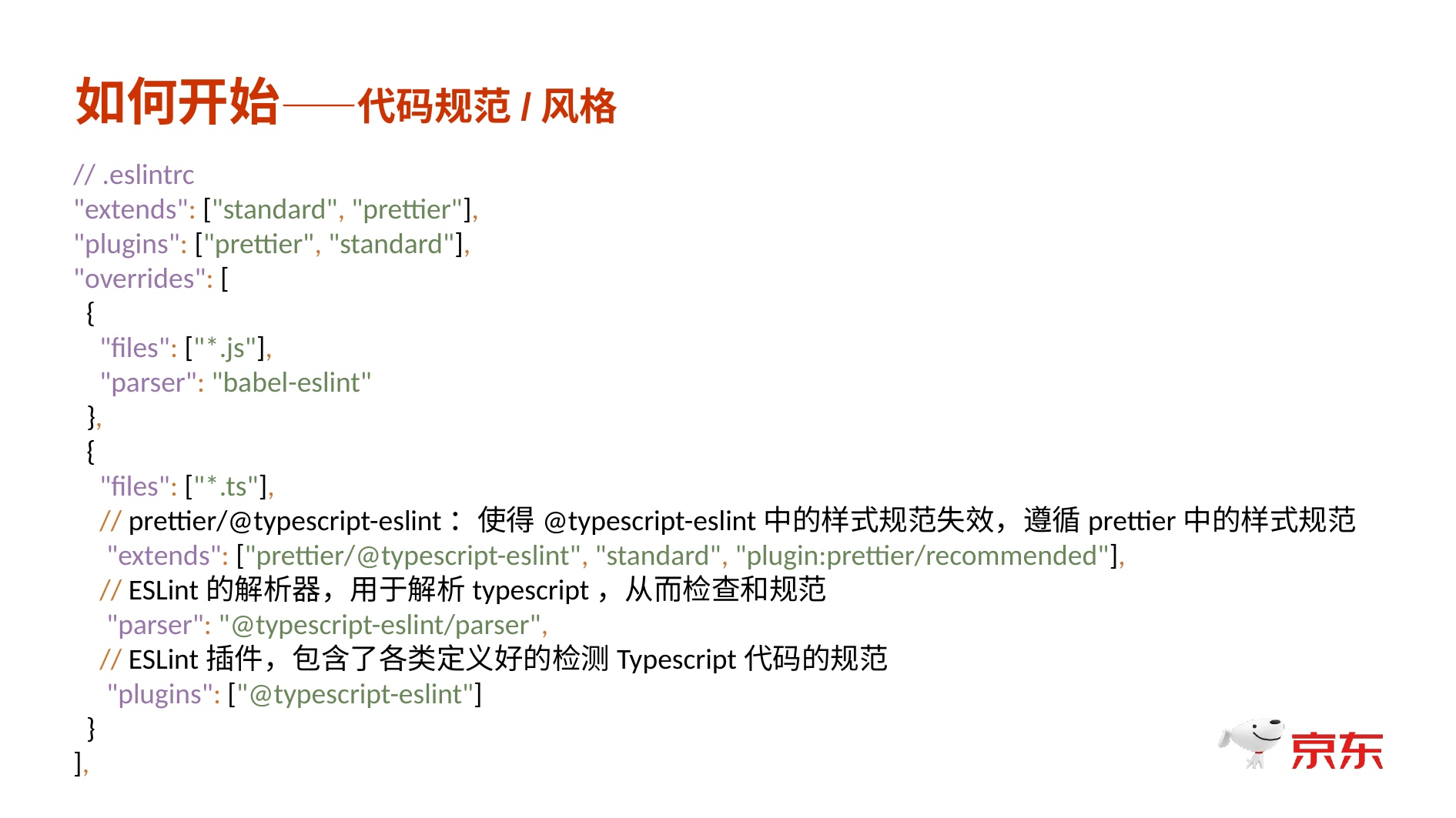

如何开始——代码规范/风格
// .eslintrc
"extends": ["standard", "prettier"],
"plugins": ["prettier", "standard"],
"overrides": [
  {
    "files": ["*.js"],
    "parser": "babel-eslint"
  },
  {
    "files": ["*.ts"],
    // prettier/@typescript-eslint：使得@typescript-eslint中的样式规范失效，遵循prettier中的样式规范
    "extends": ["prettier/@typescript-eslint", "standard", "plugin:prettier/recommended"],
    // ESLint的解析器，用于解析typescript，从而检查和规范
    "parser": "@typescript-eslint/parser",
    // ESLint插件，包含了各类定义好的检测Typescript代码的规范
    "plugins": ["@typescript-eslint"]
  }
],